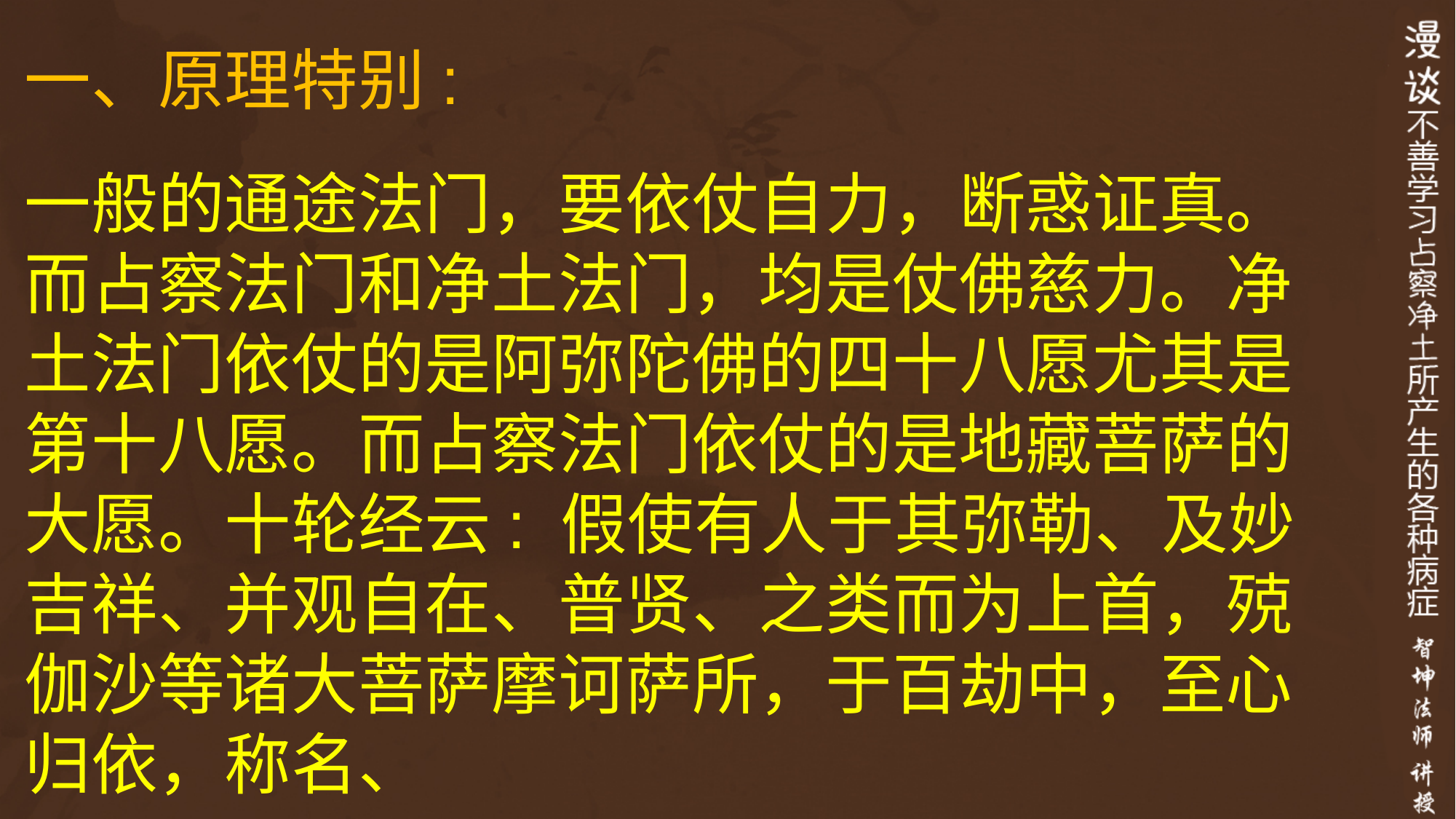

一、原理特别:

一般的通途法门，要依仗自力，断惑证真。 而占察法门和净土法门，均是仗佛慈力。净土法门依仗的是阿弥陀佛的四十八愿尤其是第十八愿。而占察法门依仗的是地藏菩萨的大愿。十轮经云: 假使有人于其弥勒、及妙吉祥、并观自在、普贤、之类而为上首，殑伽沙等诸大菩萨摩诃萨所，于百劫中，至心归依，称名、
·